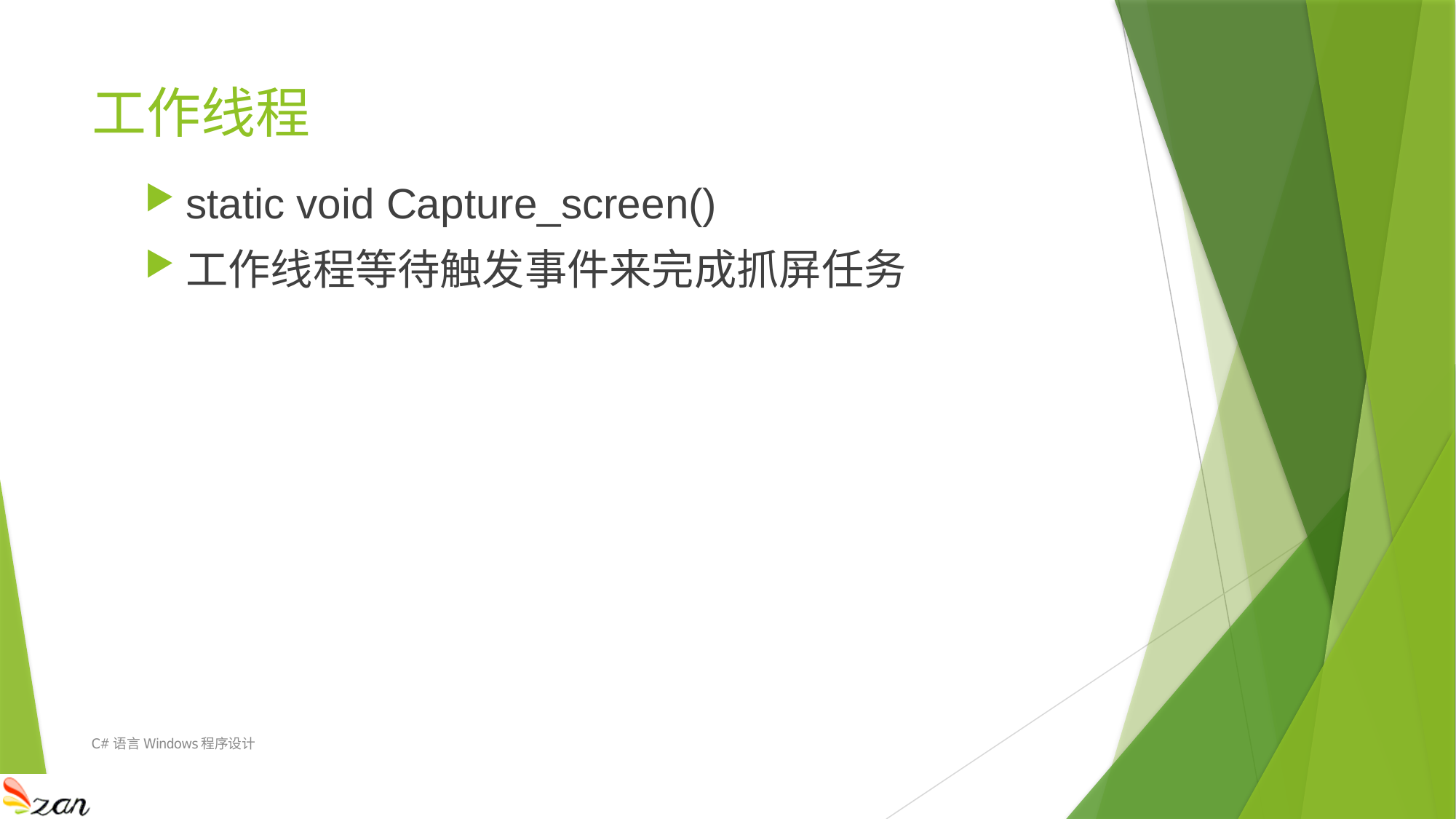

# 工作线程
static void Capture_screen()
工作线程等待触发事件来完成抓屏任务
C#语言Windows程序设计